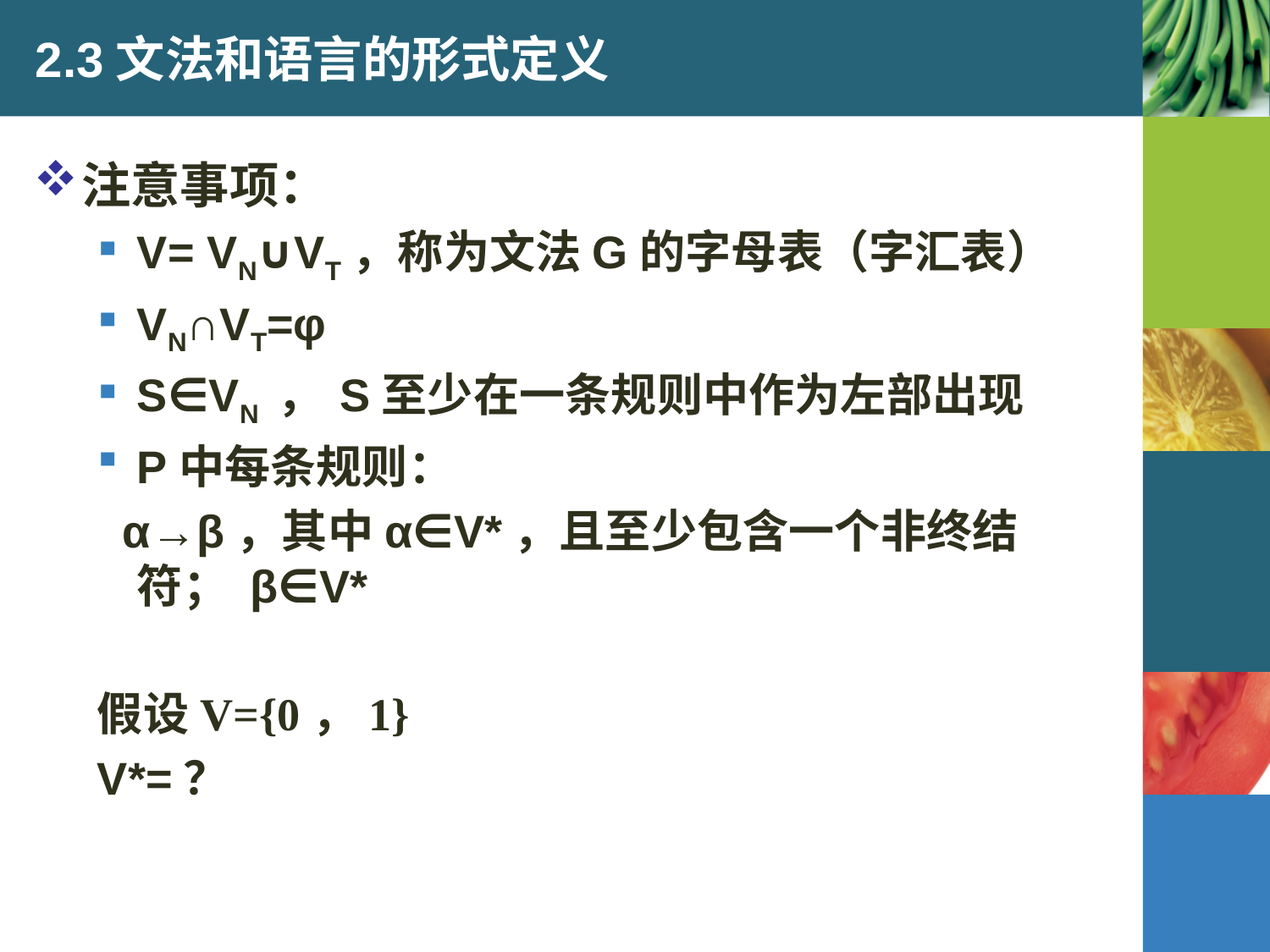

# 2.3文法和语言的形式定义
注意事项：
V= VN∪VT，称为文法G的字母表（字汇表）
VN∩VT=φ
S∈VN ， S至少在一条规则中作为左部出现
P中每条规则：
  α→β，其中α∈V*，且至少包含一个非终结符； β∈V*

假设V={0，1}
V*=？